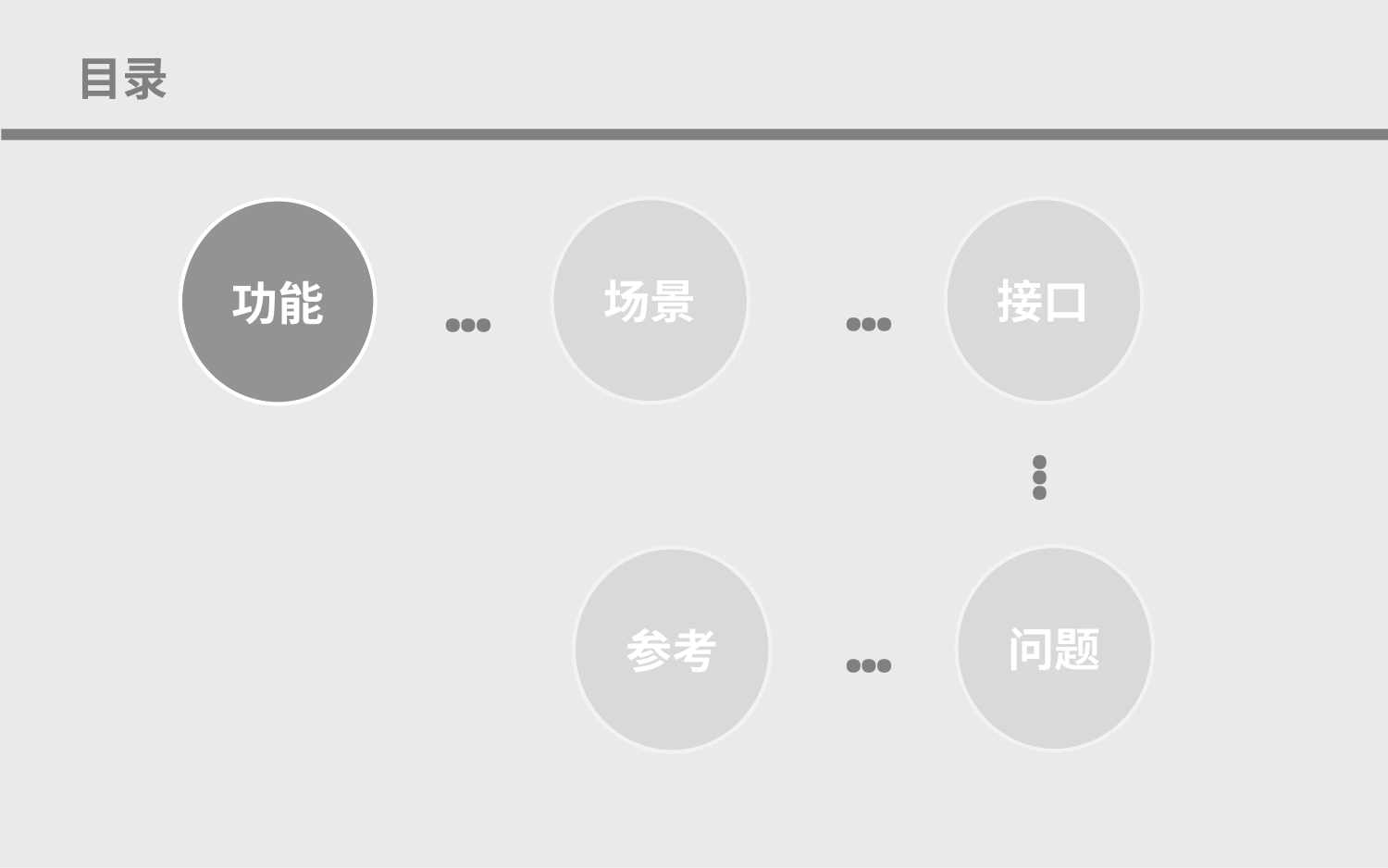

目录

场景
接口
功能
…
…
…
问题
参考
…